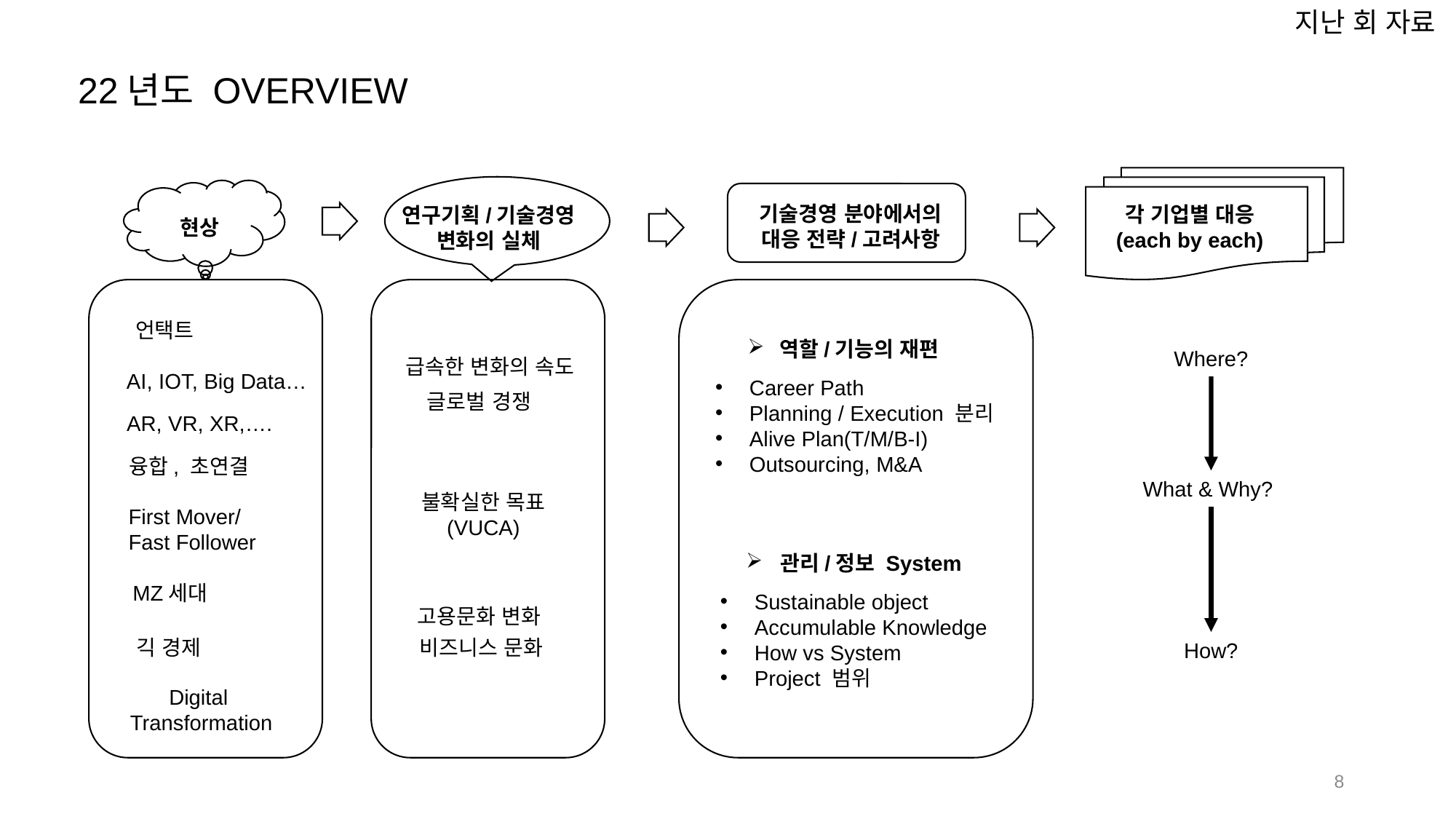

지난 회 자료
22년도 OVERVIEW

기술경영 분야에서의
대응 전략/고려사항
각 기업별 대응
(each by each)
연구기획/기술경영
변화의 실체

현상

언택트
역할/기능의 재편

Career Path
Planning / Execution 분리
Alive Plan(T/M/B-I)
Outsourcing, M&A
Where?
급속한 변화의 속도
AI, IOT, Big Data…
글로벌 경쟁
AR, VR, XR,….
융합, 초연결
What & Why?
불확실한 목표
(VUCA)
First Mover/
Fast Follower
관리/정보 System

Sustainable object
Accumulable Knowledge
How vs System
Project 범위
MZ세대
고용문화 변화
비즈니스 문화
긱 경제
How?
Digital
Transformation
8